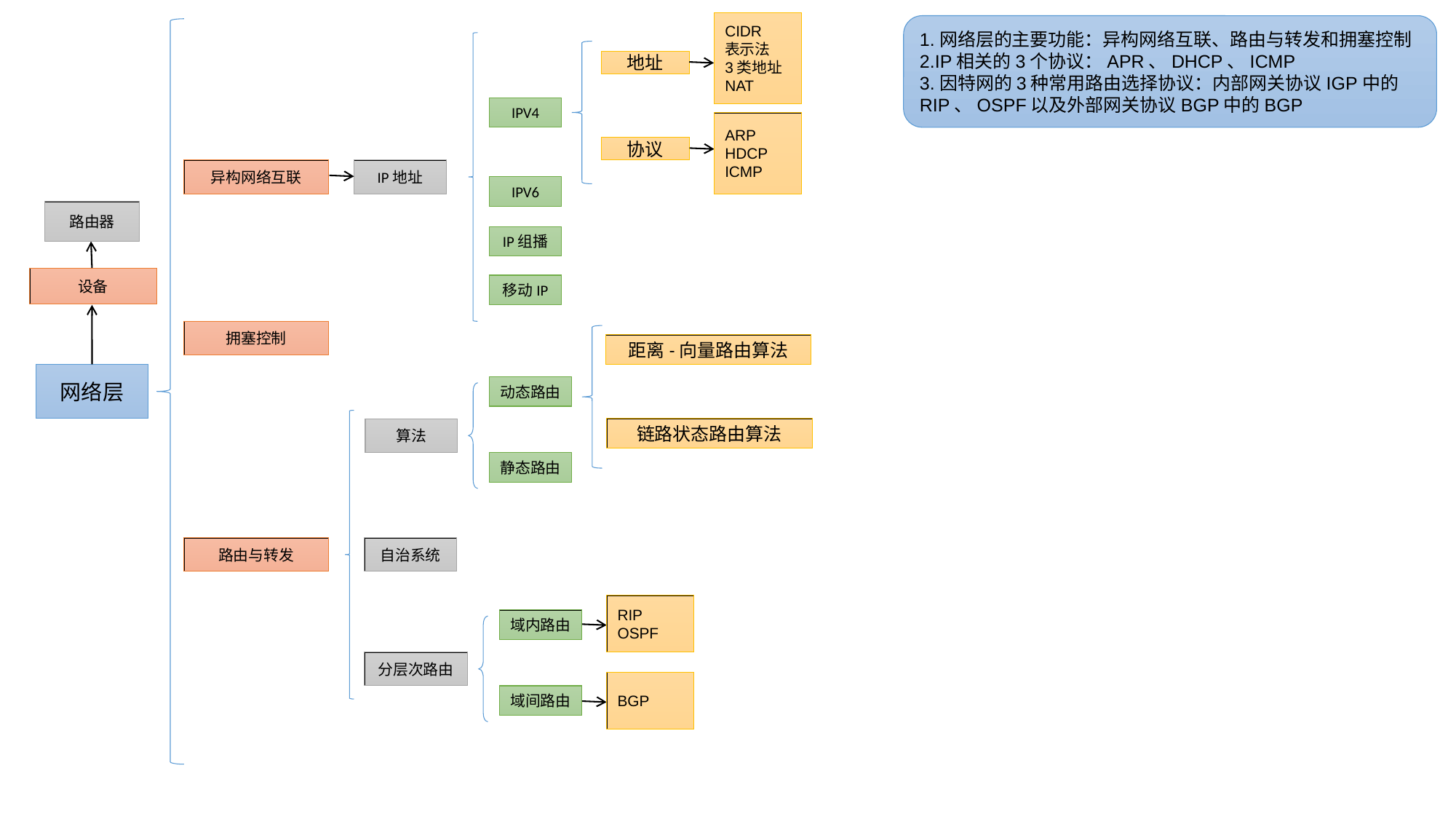

CIDR
表示法
3类地址
NAT
1.网络层的主要功能：异构网络互联、路由与转发和拥塞控制
2.IP相关的3个协议：APR、DHCP、ICMP
3.因特网的3种常用路由选择协议：内部网关协议IGP中的RIP、OSPF以及外部网关协议BGP中的BGP

地址
IPV4
ARP
HDCP
ICMP
协议
异构网络互联
IP地址
IPV6
路由器
IP组播
设备
移动IP
拥塞控制

距离-向量路由算法
网络层
动态路由

链路状态路由算法
算法
静态路由
路由与转发
自治系统
RIP
OSPF
域内路由

分层次路由
BGP
域间路由